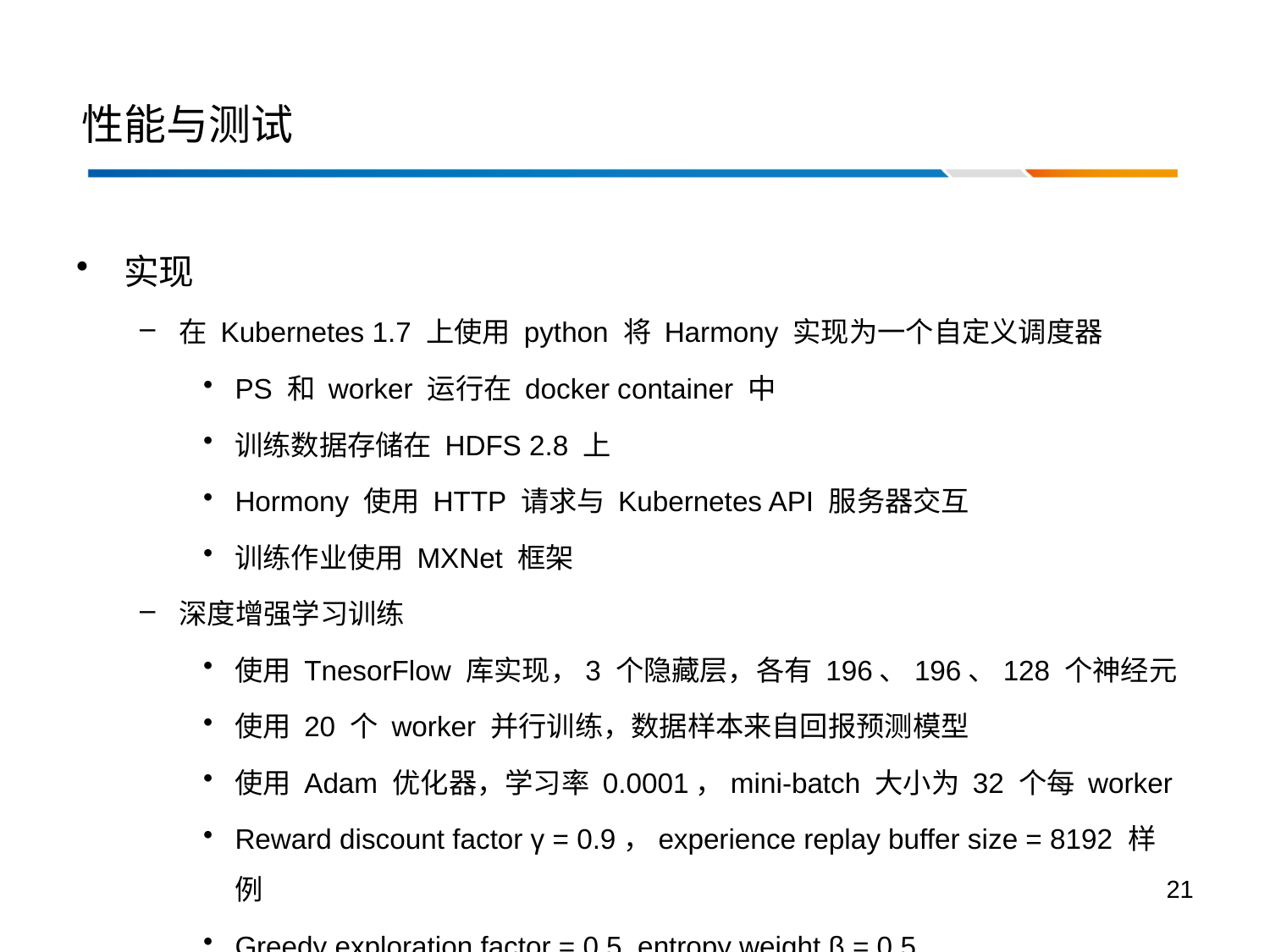

# 性能与测试
实现
在 Kubernetes 1.7 上使用 python 将 Harmony 实现为一个自定义调度器
PS 和 worker 运行在 docker container 中
训练数据存储在 HDFS 2.8 上
Hormony 使用 HTTP 请求与 Kubernetes API 服务器交互
训练作业使用 MXNet 框架
深度增强学习训练
使用 TnesorFlow 库实现，3 个隐藏层，各有 196、196、128 个神经元
使用 20 个 worker 并行训练，数据样本来自回报预测模型
使用 Adam 优化器，学习率 0.0001，mini-batch 大小为 32 个每 worker
Reward discount factor γ = 0.9，experience replay buffer size = 8192 样例
Greedy exploration factor = 0.5, entropy weight β = 0.5
21